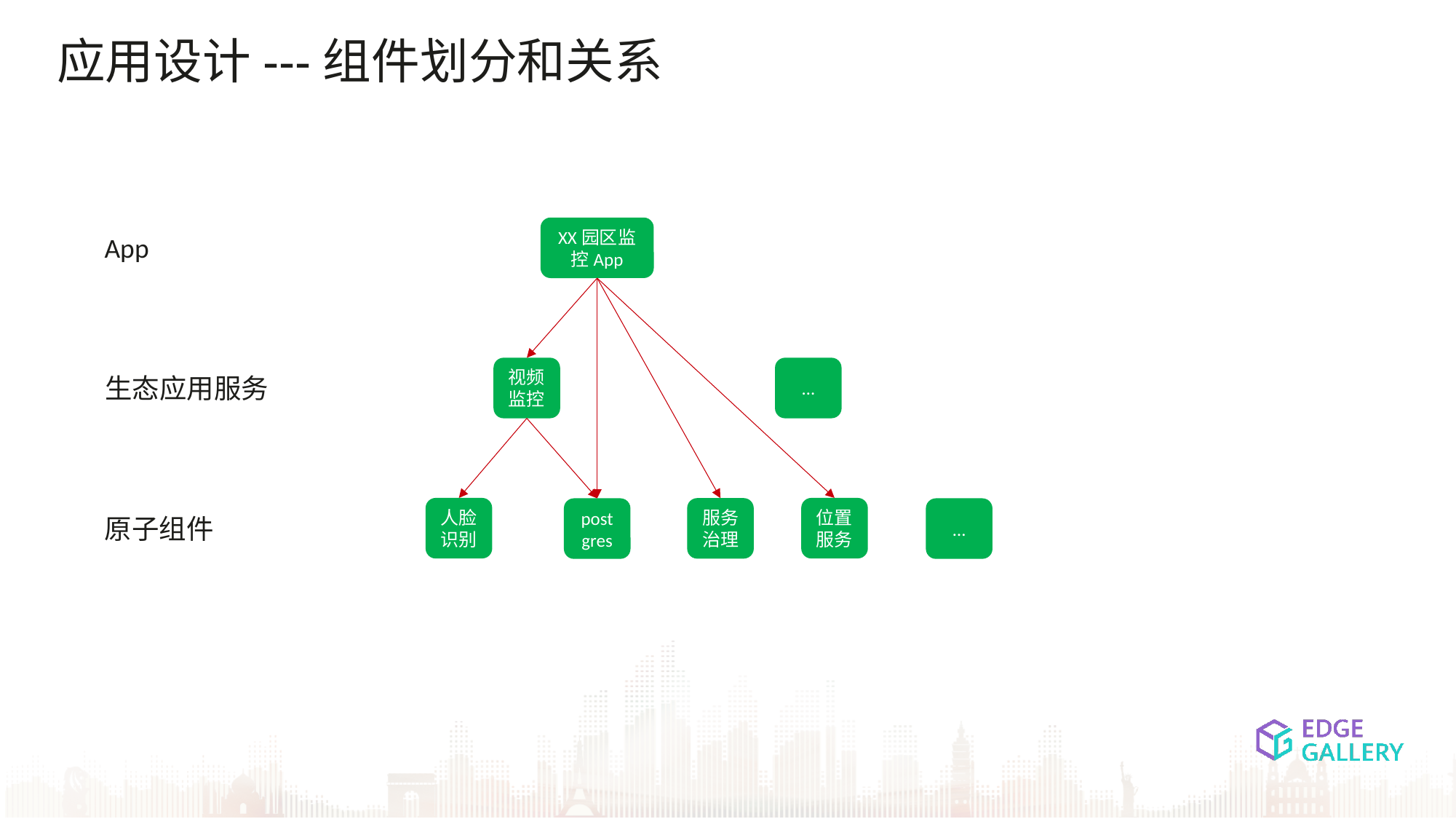

应用设计---组件划分和关系
XX园区监控App
App
视频监控
…
生态应用服务
位置服务
人脸识别
服务治理
postgres
…
原子组件